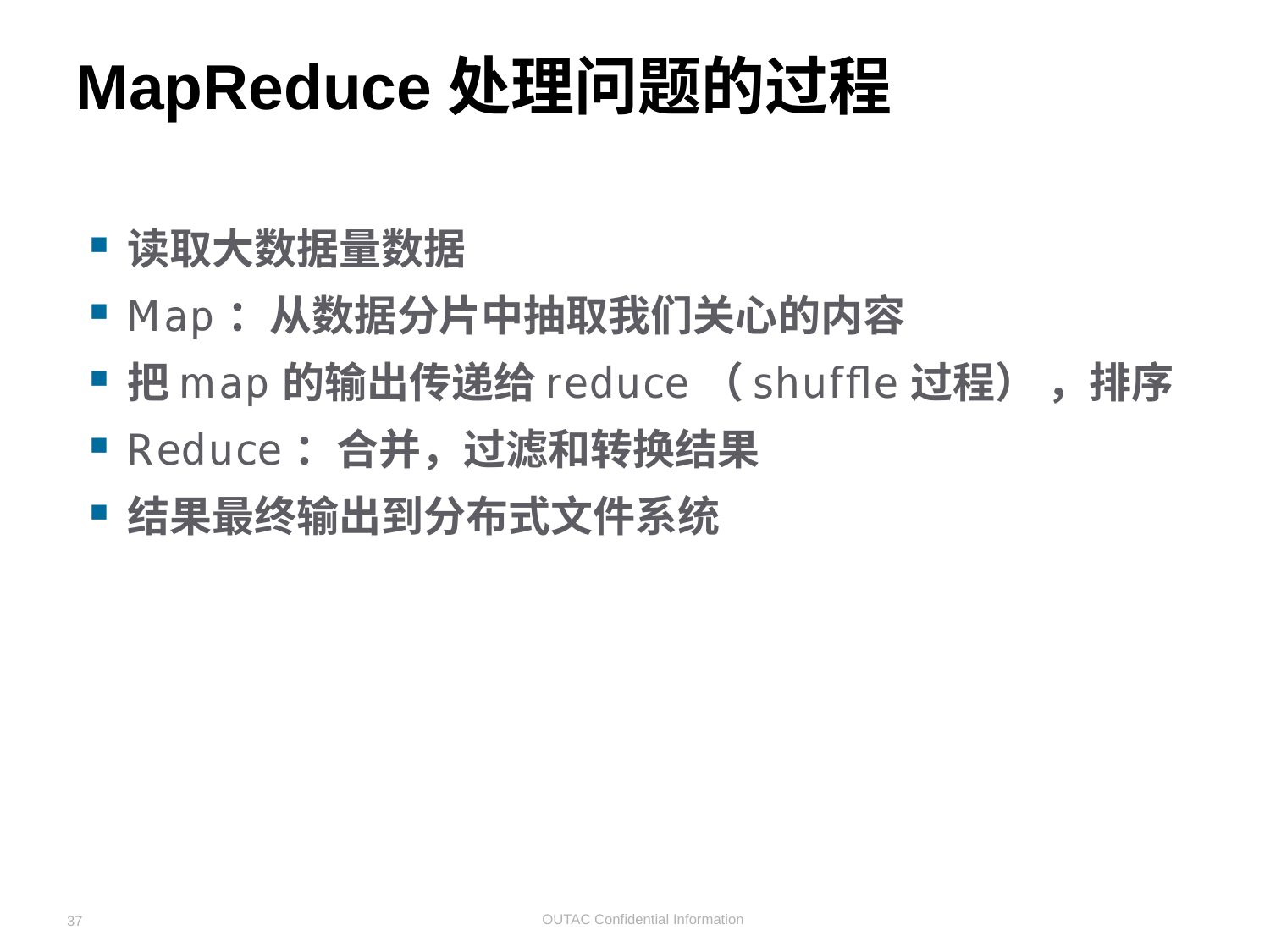

MapReduce处理问题的过程
读取大数据量数据
Map：从数据分片中抽取我们关心的内容
把map的输出传递给reduce（shuffle过程） ，排序
Reduce：合并，过滤和转换结果
结果最终输出到分布式文件系统
37